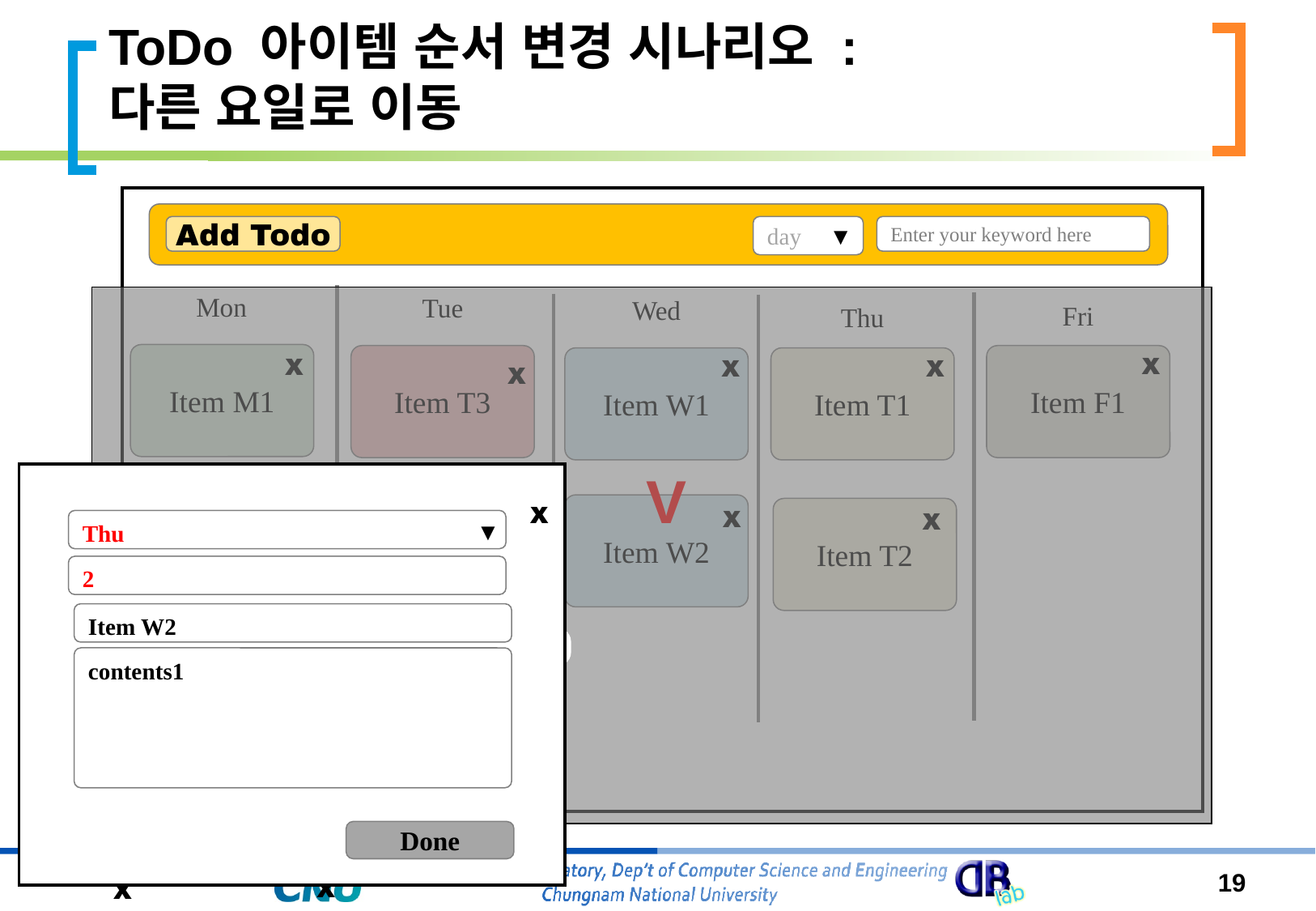

# ToDo 아이템 순서 변경 시나리오 : 다른 요일로 이동

▼
Add Todo
day
Enter your keyword here

Mon
Tue
Wed
Fri
Thu
Item M1
X
X
Item T3
Item F1
X
X
Item W1
Item T1
X
V
day

Item T2
X
Item W2
X
Item T2
X
X
Thu
▼
Wednesday
Enter your keyword here
2
▼
day
Enter your keyword here
Item W2
Thursday
Friday
Item T1
X
contents1
Fri
Thu
X
Item F1
X
X
Item T1
Done
19
X
X